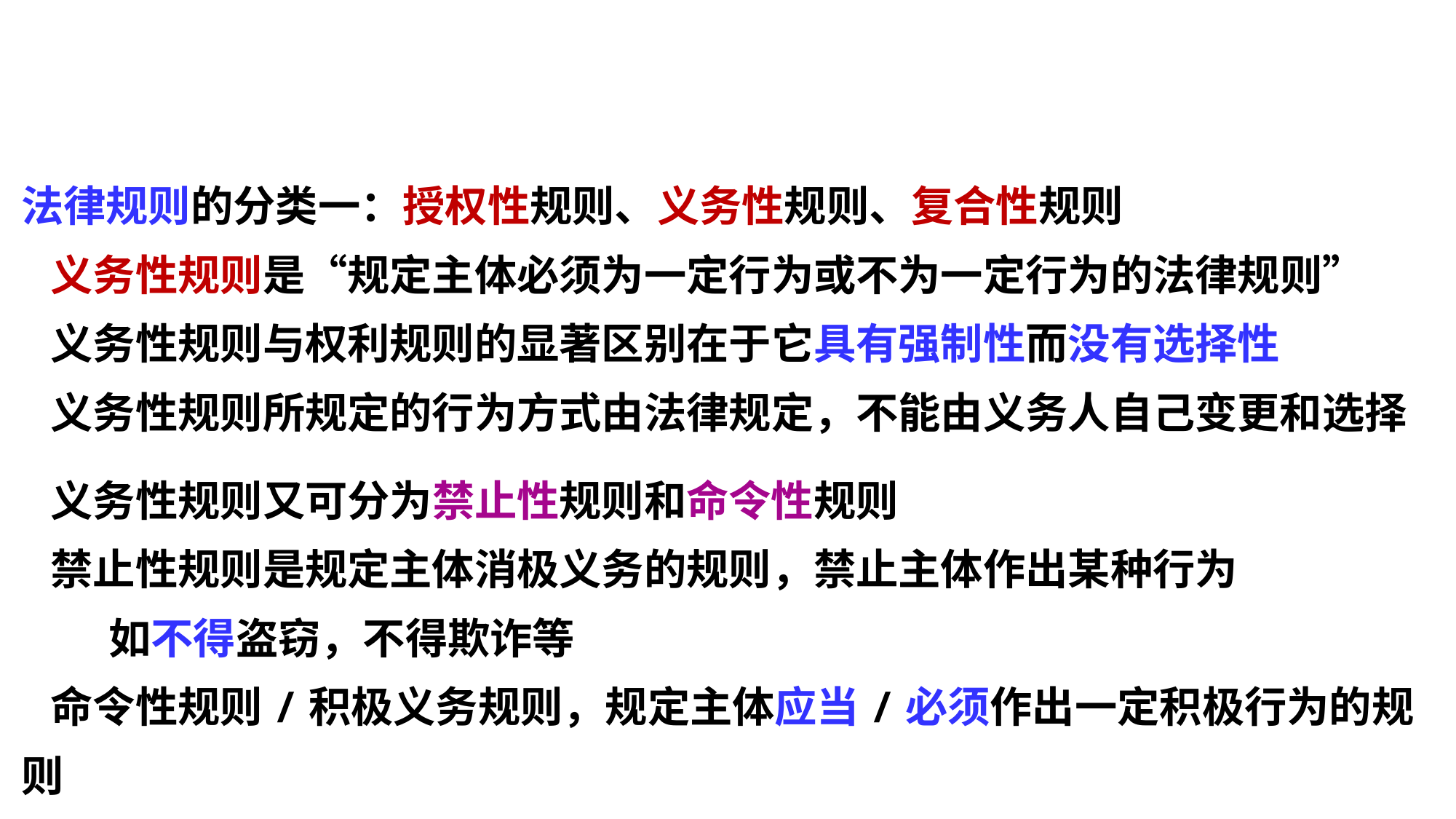

法律规则的分类一：授权性规则、义务性规则、复合性规则
  义务性规则是“规定主体必须为一定行为或不为一定行为的法律规则”
  义务性规则与权利规则的显著区别在于它具有强制性而没有选择性
  义务性规则所规定的行为方式由法律规定，不能由义务人自己变更和选择

  义务性规则又可分为禁止性规则和命令性规则
  禁止性规则是规定主体消极义务的规则，禁止主体作出某种行为
        如不得盗窃，不得欺诈等
  命令性规则/积极义务规则，规定主体应当/必须作出一定积极行为的规则